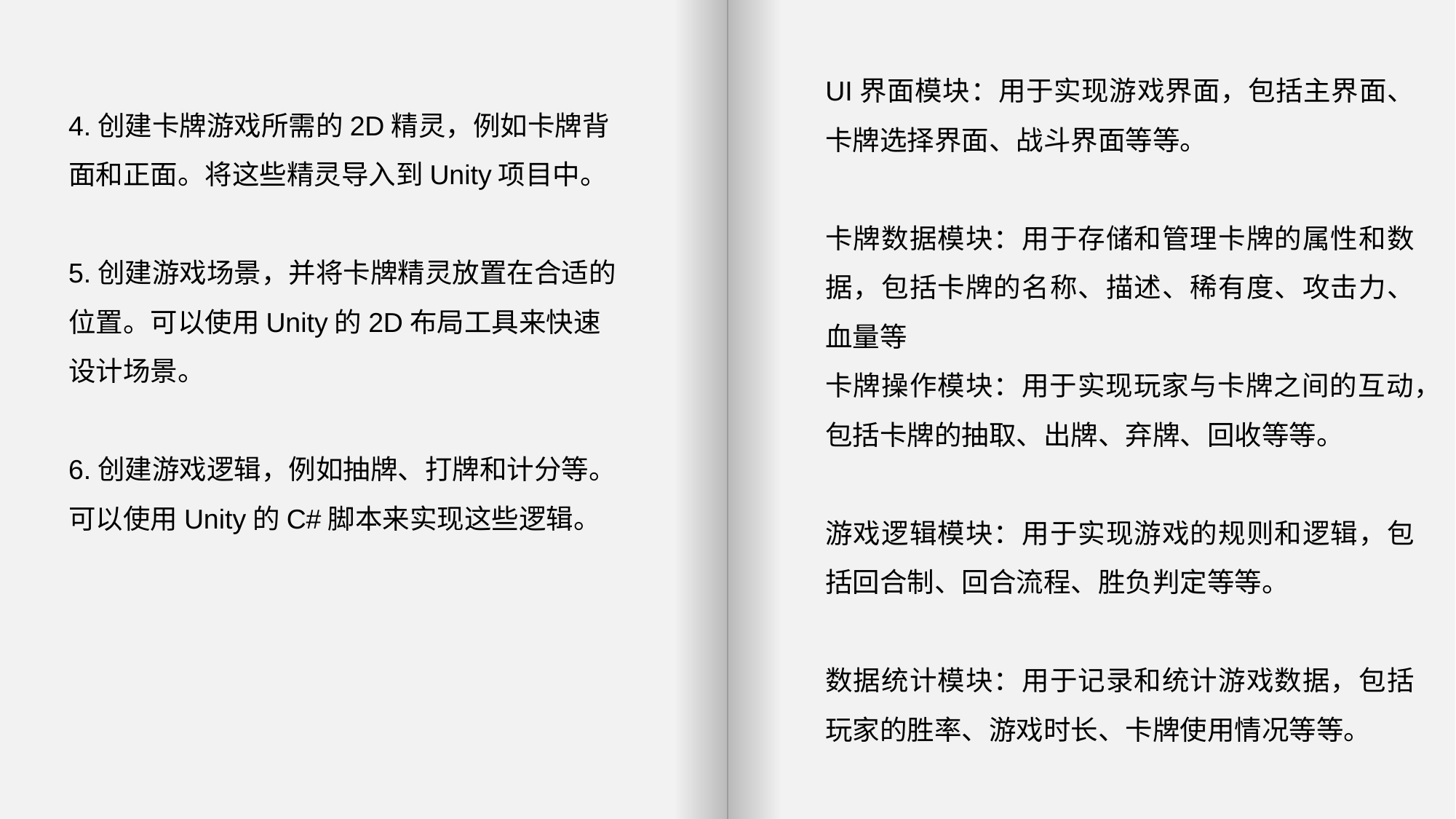

UI界面模块：用于实现游戏界面，包括主界面、卡牌选择界面、战斗界面等等。

卡牌数据模块：用于存储和管理卡牌的属性和数据，包括卡牌的名称、描述、稀有度、攻击力、血量等
卡牌操作模块：用于实现玩家与卡牌之间的互动，包括卡牌的抽取、出牌、弃牌、回收等等。

游戏逻辑模块：用于实现游戏的规则和逻辑，包括回合制、回合流程、胜负判定等等。

数据统计模块：用于记录和统计游戏数据，包括玩家的胜率、游戏时长、卡牌使用情况等等。
4.创建卡牌游戏所需的2D精灵，例如卡牌背面和正面。将这些精灵导入到Unity项目中。

5.创建游戏场景，并将卡牌精灵放置在合适的位置。可以使用Unity的2D布局工具来快速设计场景。

6.创建游戏逻辑，例如抽牌、打牌和计分等。可以使用Unity的C#脚本来实现这些逻辑。